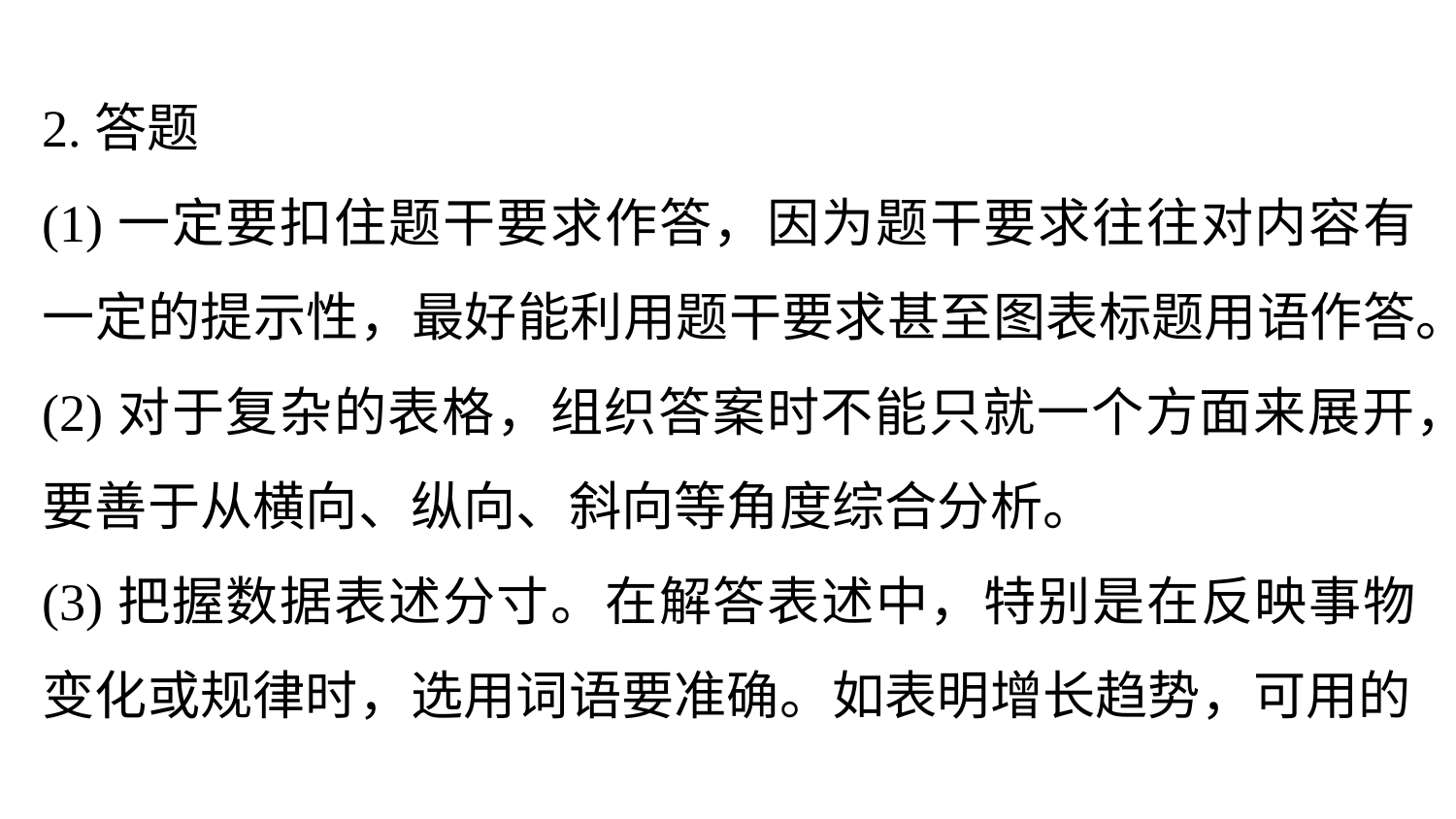

2.答题
(1)一定要扣住题干要求作答，因为题干要求往往对内容有一定的提示性，最好能利用题干要求甚至图表标题用语作答。
(2)对于复杂的表格，组织答案时不能只就一个方面来展开，要善于从横向、纵向、斜向等角度综合分析。
(3)把握数据表述分寸。在解答表述中，特别是在反映事物变化或规律时，选用词语要准确。如表明增长趋势，可用的